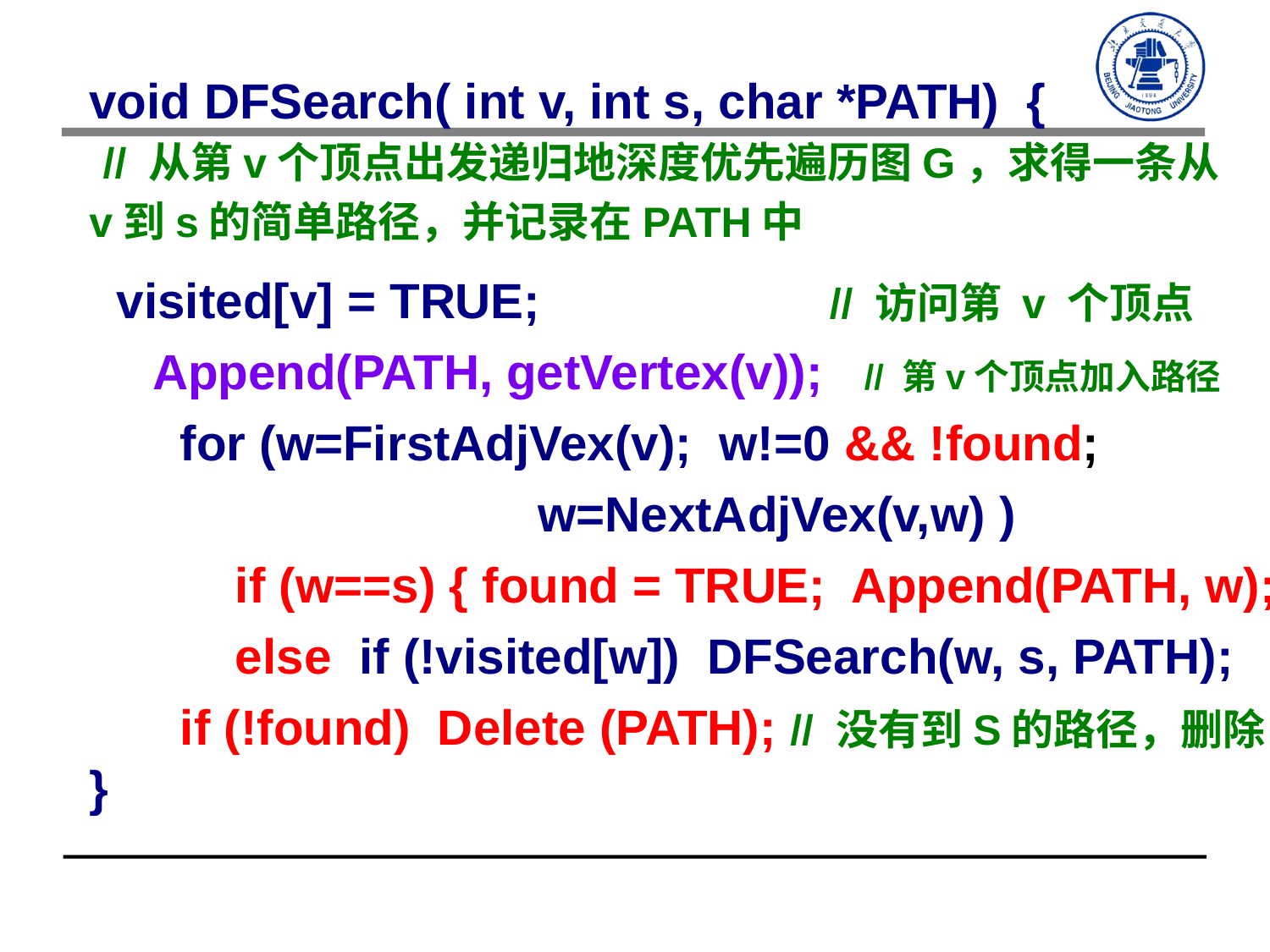

void DFSearch( int v, int s, char *PATH)  {
 // 从第v个顶点出发递归地深度优先遍历图G，求得一条从v到s的简单路径，并记录在PATH中

}
  visited[v] = TRUE;                     // 访问第 v 个顶点
Append(PATH, getVertex(v));   // 第v个顶点加入路径
  for (w=FirstAdjVex(v);  w!=0 && !found;
                            w=NextAdjVex(v,w) )
      if (w==s) { found = TRUE;  Append(PATH, w); }
      else  if (!visited[w])  DFSearch(w, s, PATH);
  if (!found)  Delete (PATH); // 没有到S的路径，删除